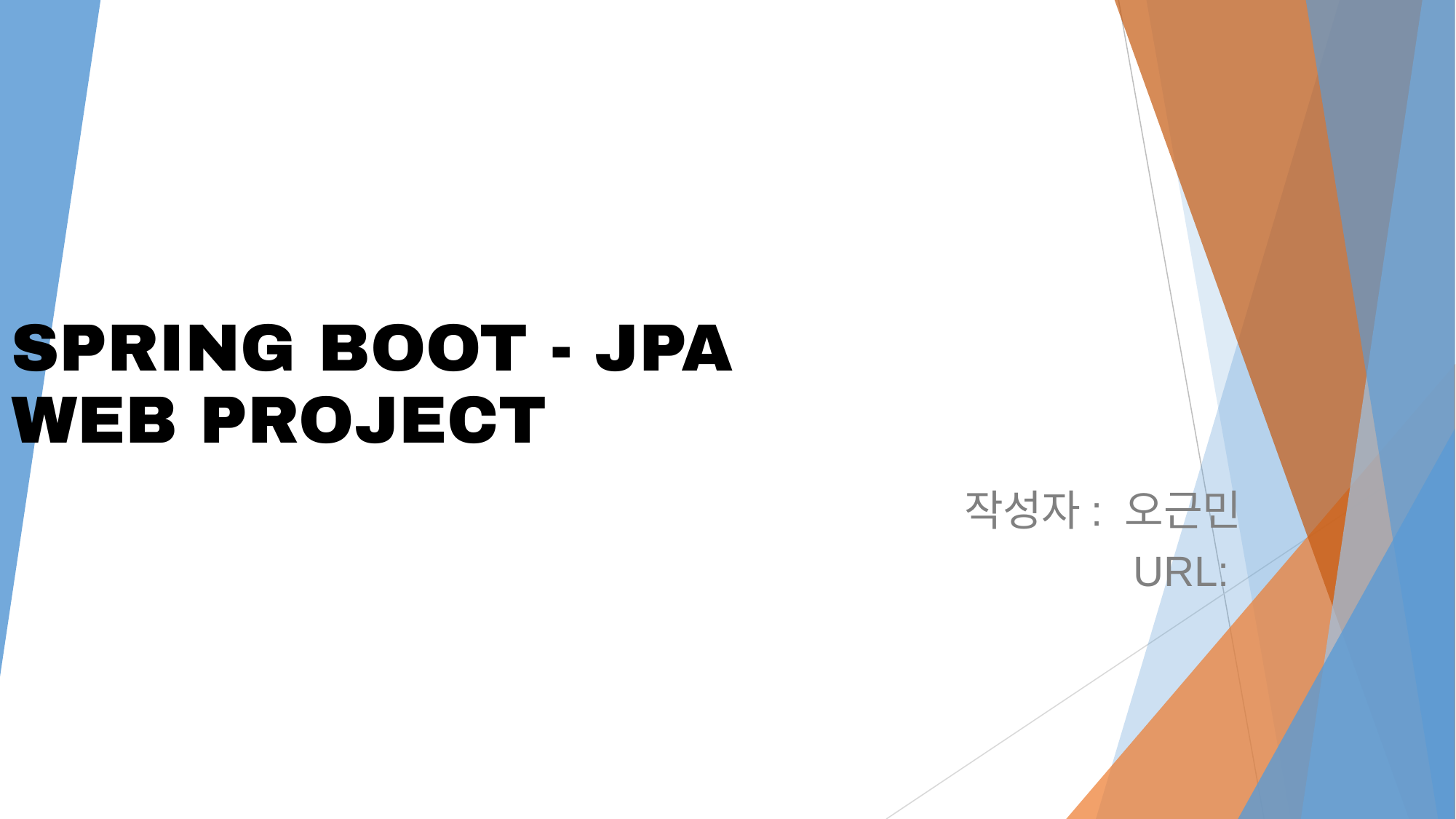

SPRING BOOT - JPA
WEB PROJECT
작성자: 오근민
URL: